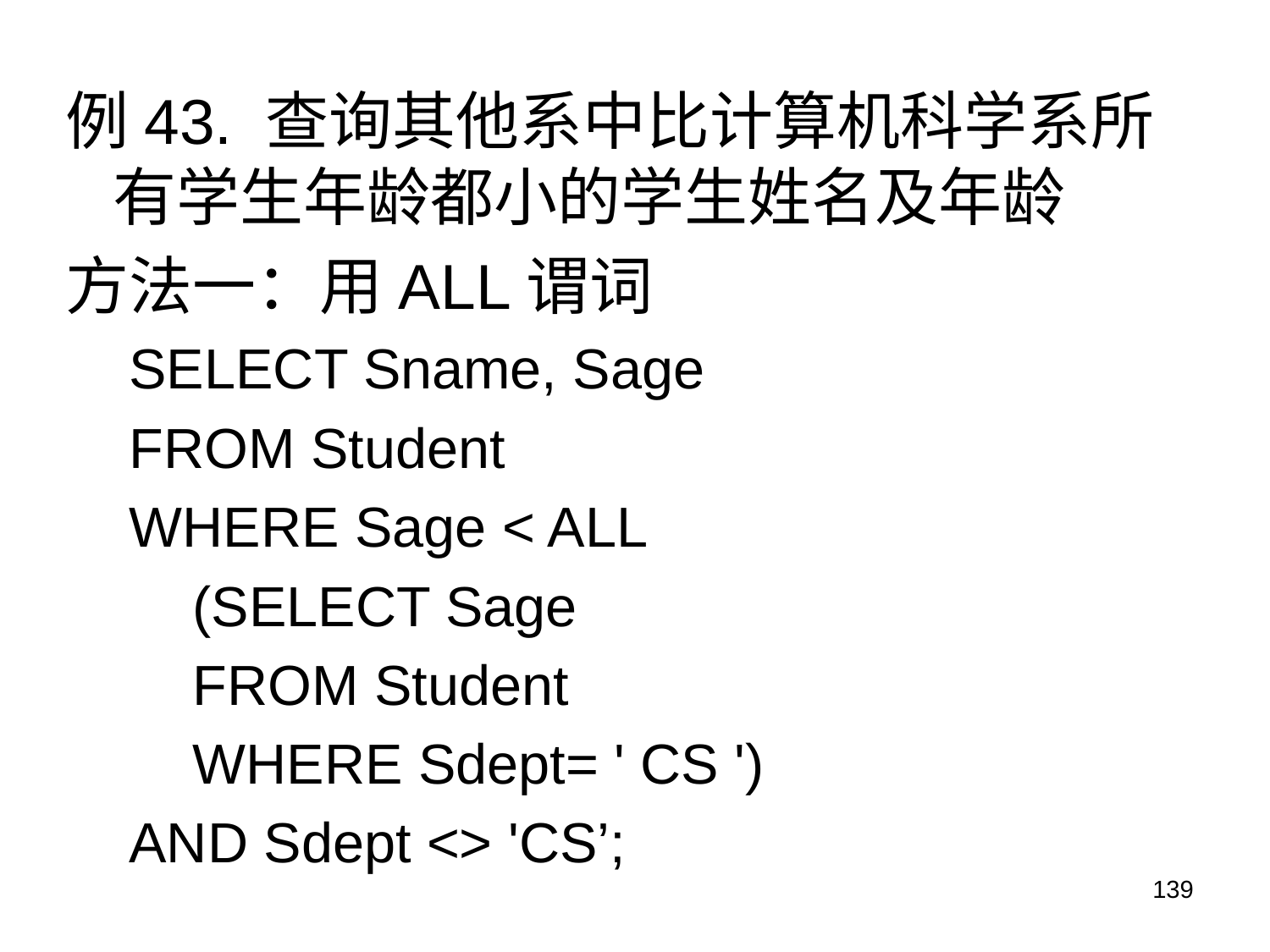

例43. 查询其他系中比计算机科学系所有学生年龄都小的学生姓名及年龄
方法一：用ALL谓词
SELECT Sname, Sage
FROM Student
WHERE Sage < ALL
(SELECT Sage
FROM Student
WHERE Sdept= ' CS ')
AND Sdept <> 'CS’;
139